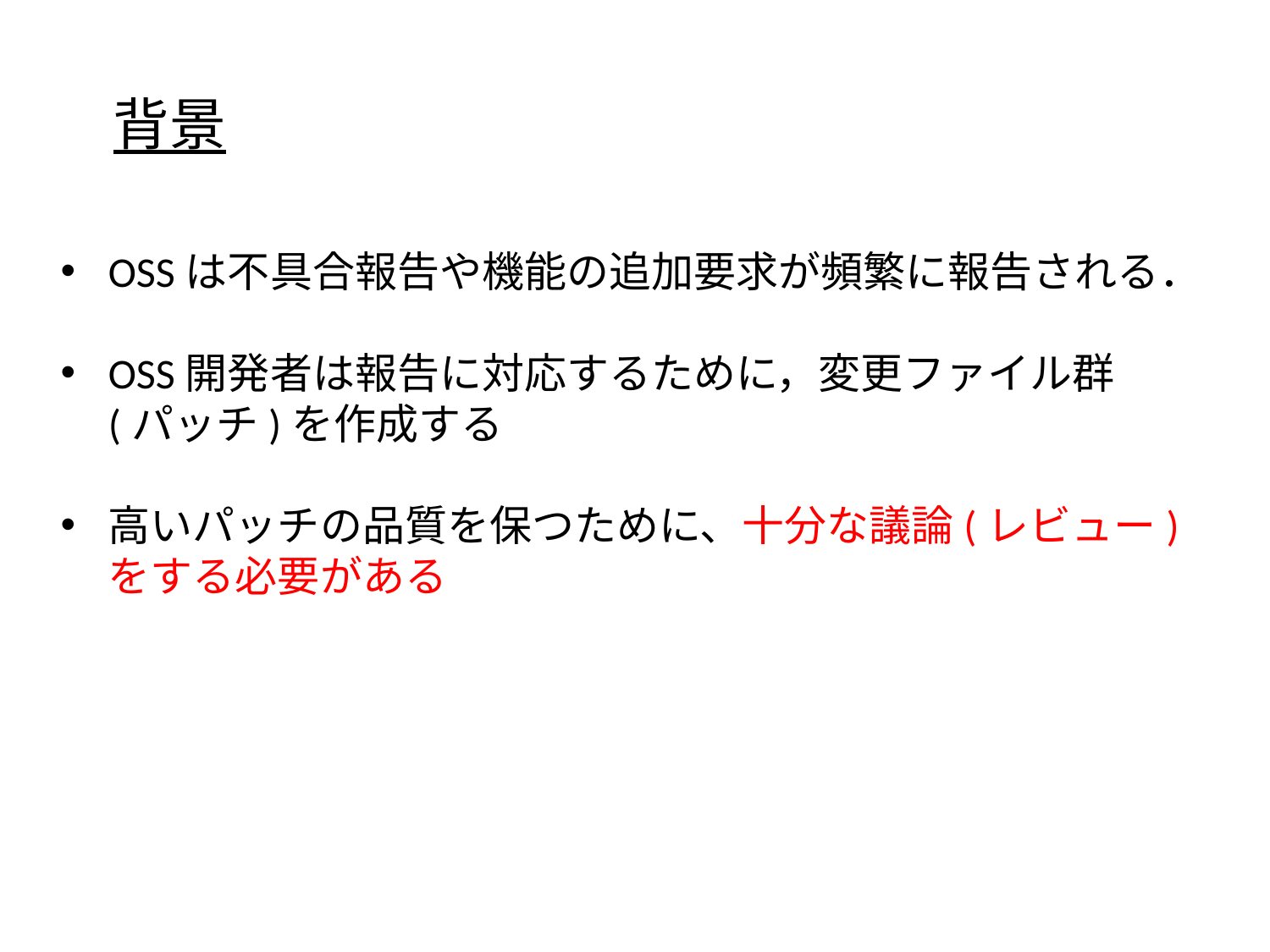

背景
OSSは不具合報告や機能の追加要求が頻繁に報告される．

OSS開発者は報告に対応するために，変更ファイル群(パッチ)を作成する

高いパッチの品質を保つために、十分な議論(レビュー)をする必要がある